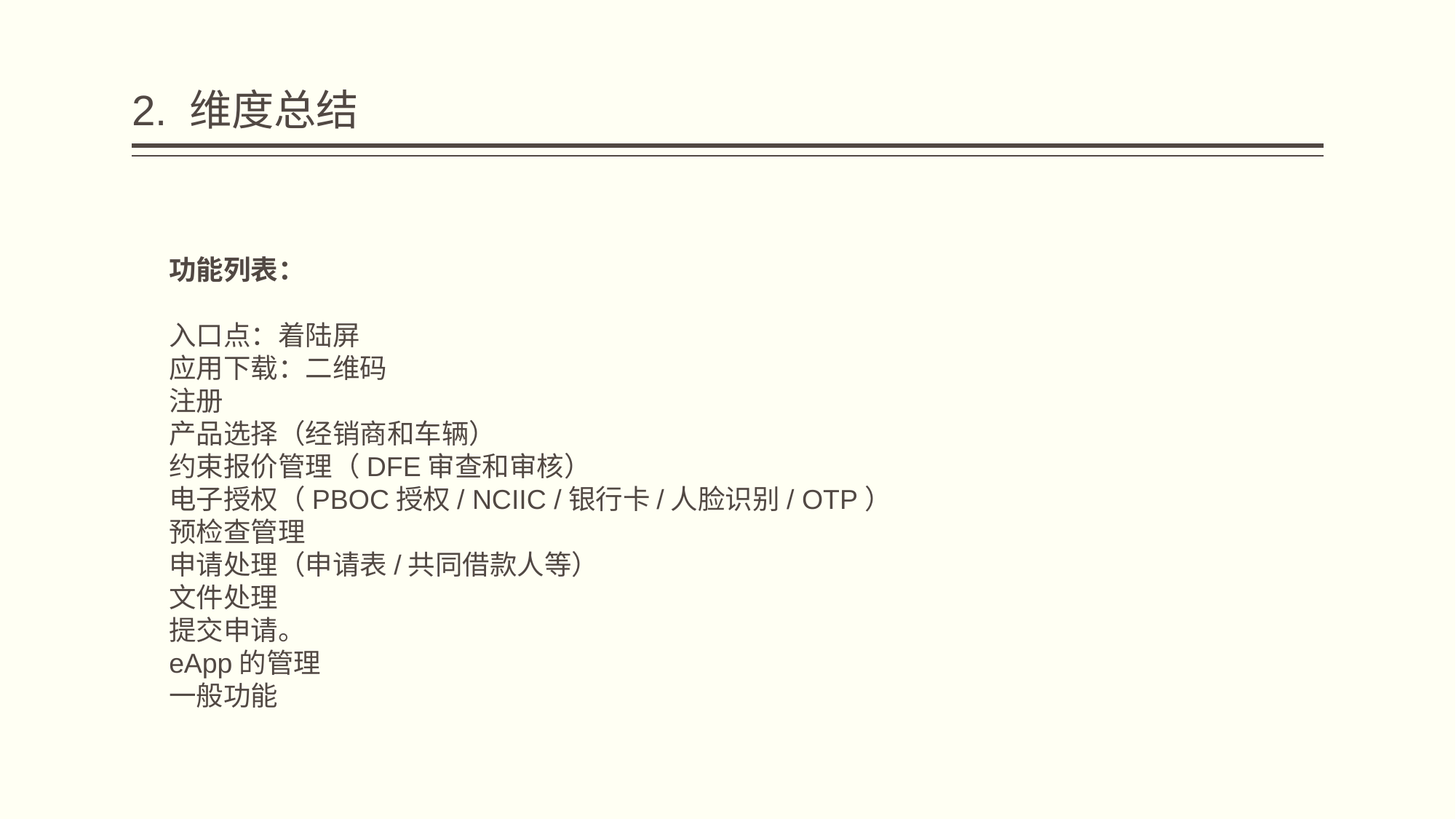

# 2. 维度总结
功能列表：

入口点：着陆屏
应用下载：二维码
注册
产品选择（经销商和车辆）
约束报价管理（DFE审查和审核）
电子授权（PBOC授权/ NCIIC /银行卡/人脸识别/ OTP）
预检查管理
申请处理（申请表/共同借款人等）
文件处理
提交申请。
eApp的管理
一般功能